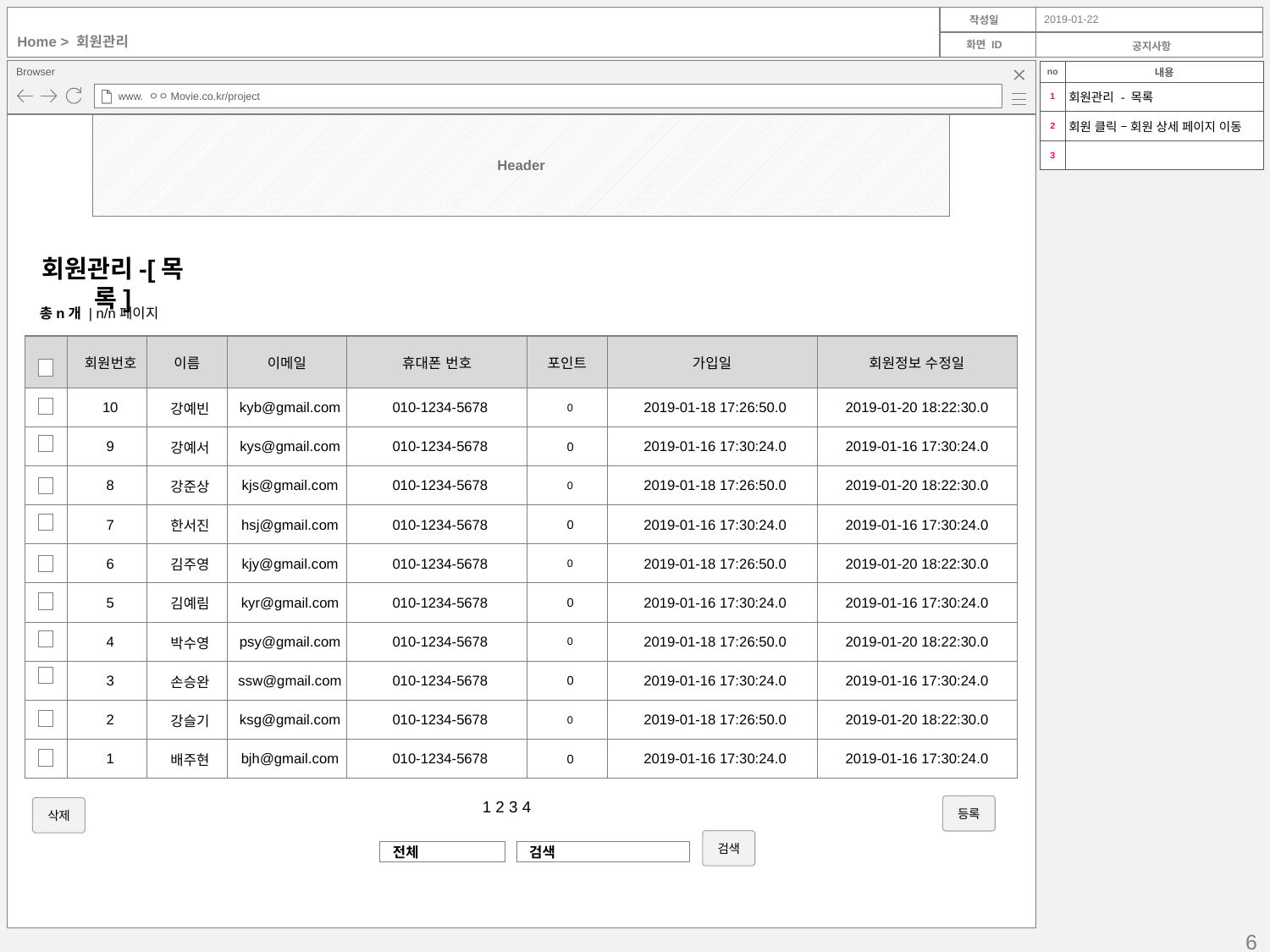

2019-01-22
Home > 회원관리
공지사항
| no | 내용 |
| --- | --- |
| 1 | 회원관리 - 목록 |
| 2 | 회원 클릭 – 회원 상세 페이지 이동 |
| 3 |  |
Header
회원관리-[목록]
총n개 | n/n페이지
|  | 회원번호 | 이름 | 이메일 | 휴대폰 번호 | 포인트 | 가입일 | 회원정보 수정일 |
| --- | --- | --- | --- | --- | --- | --- | --- |
|  | 10 | 강예빈 | kyb@gmail.com | 010-1234-5678 | 0 | 2019-01-18 17:26:50.0 | 2019-01-20 18:22:30.0 |
|  | 9 | 강예서 | kys@gmail.com | 010-1234-5678 | 0 | 2019-01-16 17:30:24.0 | 2019-01-16 17:30:24.0 |
|  | 8 | 강준상 | kjs@gmail.com | 010-1234-5678 | 0 | 2019-01-18 17:26:50.0 | 2019-01-20 18:22:30.0 |
|  | 7 | 한서진 | hsj@gmail.com | 010-1234-5678 | 0 | 2019-01-16 17:30:24.0 | 2019-01-16 17:30:24.0 |
|  | 6 | 김주영 | kjy@gmail.com | 010-1234-5678 | 0 | 2019-01-18 17:26:50.0 | 2019-01-20 18:22:30.0 |
|  | 5 | 김예림 | kyr@gmail.com | 010-1234-5678 | 0 | 2019-01-16 17:30:24.0 | 2019-01-16 17:30:24.0 |
|  | 4 | 박수영 | psy@gmail.com | 010-1234-5678 | 0 | 2019-01-18 17:26:50.0 | 2019-01-20 18:22:30.0 |
|  | 3 | 손승완 | ssw@gmail.com | 010-1234-5678 | 0 | 2019-01-16 17:30:24.0 | 2019-01-16 17:30:24.0 |
|  | 2 | 강슬기 | ksg@gmail.com | 010-1234-5678 | 0 | 2019-01-18 17:26:50.0 | 2019-01-20 18:22:30.0 |
|  | 1 | 배주현 | bjh@gmail.com | 010-1234-5678 | 0 | 2019-01-16 17:30:24.0 | 2019-01-16 17:30:24.0 |

1 2 3 4
등록
삭제
검색
검색
전체
6